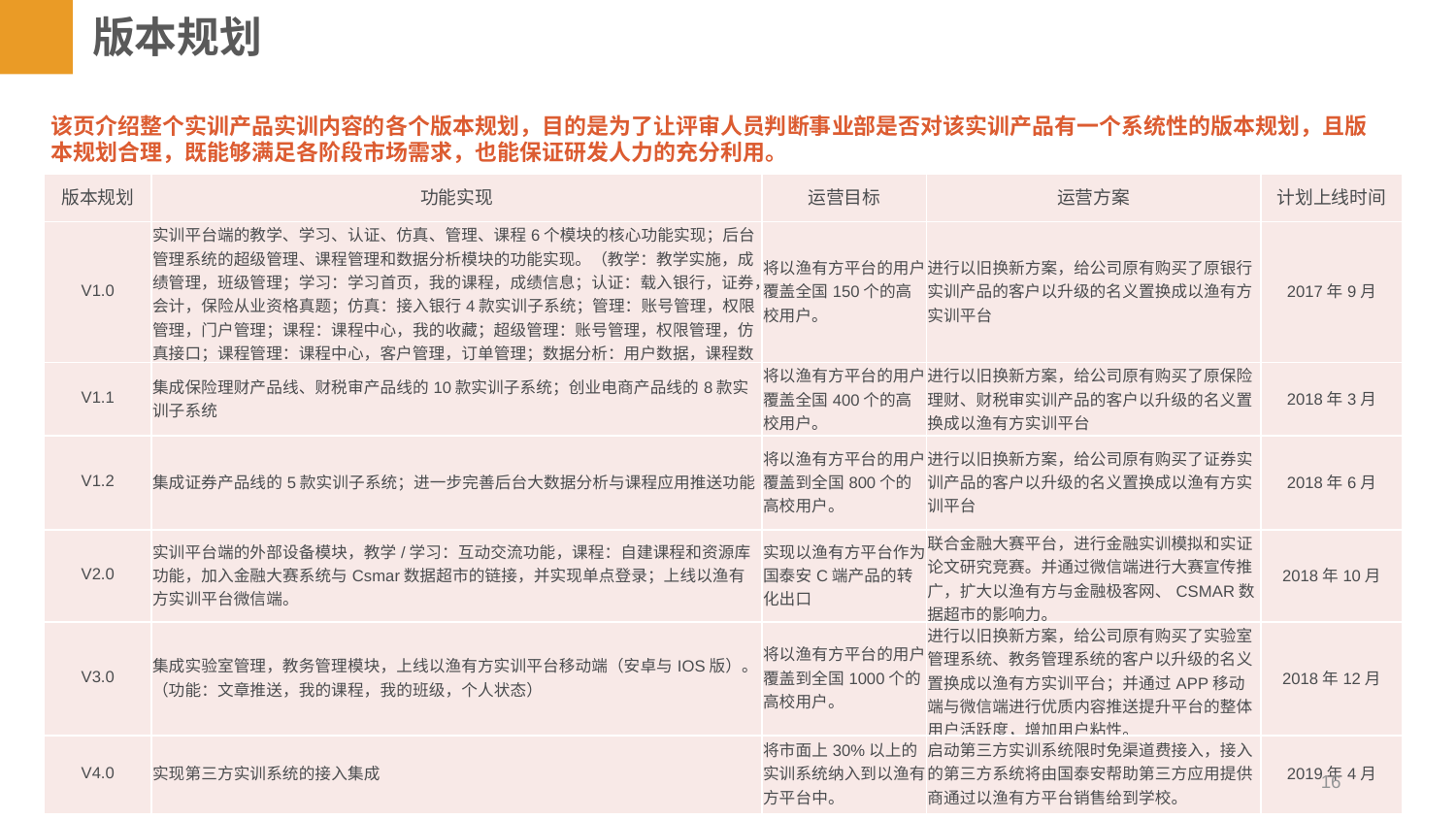

版本规划
该页介绍整个实训产品实训内容的各个版本规划，目的是为了让评审人员判断事业部是否对该实训产品有一个系统性的版本规划，且版本规划合理，既能够满足各阶段市场需求，也能保证研发人力的充分利用。
| 版本规划 | 功能实现 | 运营目标 | 运营方案 | 计划上线时间 |
| --- | --- | --- | --- | --- |
| V1.0 | 实训平台端的教学、学习、认证、仿真、管理、课程6个模块的核心功能实现；后台管理系统的超级管理、课程管理和数据分析模块的功能实现。（教学：教学实施，成绩管理，班级管理；学习：学习首页，我的课程，成绩信息；认证：载入银行，证券，会计，保险从业资格真题；仿真：接入银行4款实训子系统；管理：账号管理，权限管理，门户管理；课程：课程中心，我的收藏；超级管理：账号管理，权限管理，仿真接口；课程管理：课程中心，客户管理，订单管理；数据分析：用户数据，课程数据，平台数据。 | 将以渔有方平台的用户覆盖全国150个的高校用户。 | 进行以旧换新方案，给公司原有购买了原银行实训产品的客户以升级的名义置换成以渔有方实训平台 | 2017年9月 |
| V1.1 | 集成保险理财产品线、财税审产品线的10款实训子系统；创业电商产品线的8款实训子系统 | 将以渔有方平台的用户覆盖全国400个的高校用户。 | 进行以旧换新方案，给公司原有购买了原保险理财、财税审实训产品的客户以升级的名义置换成以渔有方实训平台 | 2018年3月 |
| V1.2 | 集成证券产品线的5款实训子系统；进一步完善后台大数据分析与课程应用推送功能 | 将以渔有方平台的用户覆盖到全国800个的高校用户。 | 进行以旧换新方案，给公司原有购买了证券实训产品的客户以升级的名义置换成以渔有方实训平台 | 2018年6月 |
| V2.0 | 实训平台端的外部设备模块，教学/学习：互动交流功能，课程：自建课程和资源库功能，加入金融大赛系统与Csmar数据超市的链接，并实现单点登录；上线以渔有方实训平台微信端。 | 实现以渔有方平台作为国泰安C端产品的转化出口 | 联合金融大赛平台，进行金融实训模拟和实证论文研究竞赛。并通过微信端进行大赛宣传推广，扩大以渔有方与金融极客网、CSMAR数据超市的影响力。 | 2018年10月 |
| V3.0 | 集成实验室管理，教务管理模块，上线以渔有方实训平台移动端（安卓与IOS版）。（功能：文章推送，我的课程，我的班级，个人状态） | 将以渔有方平台的用户覆盖到全国1000个的高校用户。 | 进行以旧换新方案，给公司原有购买了实验室管理系统、教务管理系统的客户以升级的名义置换成以渔有方实训平台；并通过APP移动端与微信端进行优质内容推送提升平台的整体用户活跃度，增加用户粘性。 | 2018年12月 |
| V4.0 | 实现第三方实训系统的接入集成 | 将市面上30%以上的实训系统纳入到以渔有方平台中。 | 启动第三方实训系统限时免渠道费接入，接入的第三方系统将由国泰安帮助第三方应用提供商通过以渔有方平台销售给到学校。 | 2019年4月 |
16